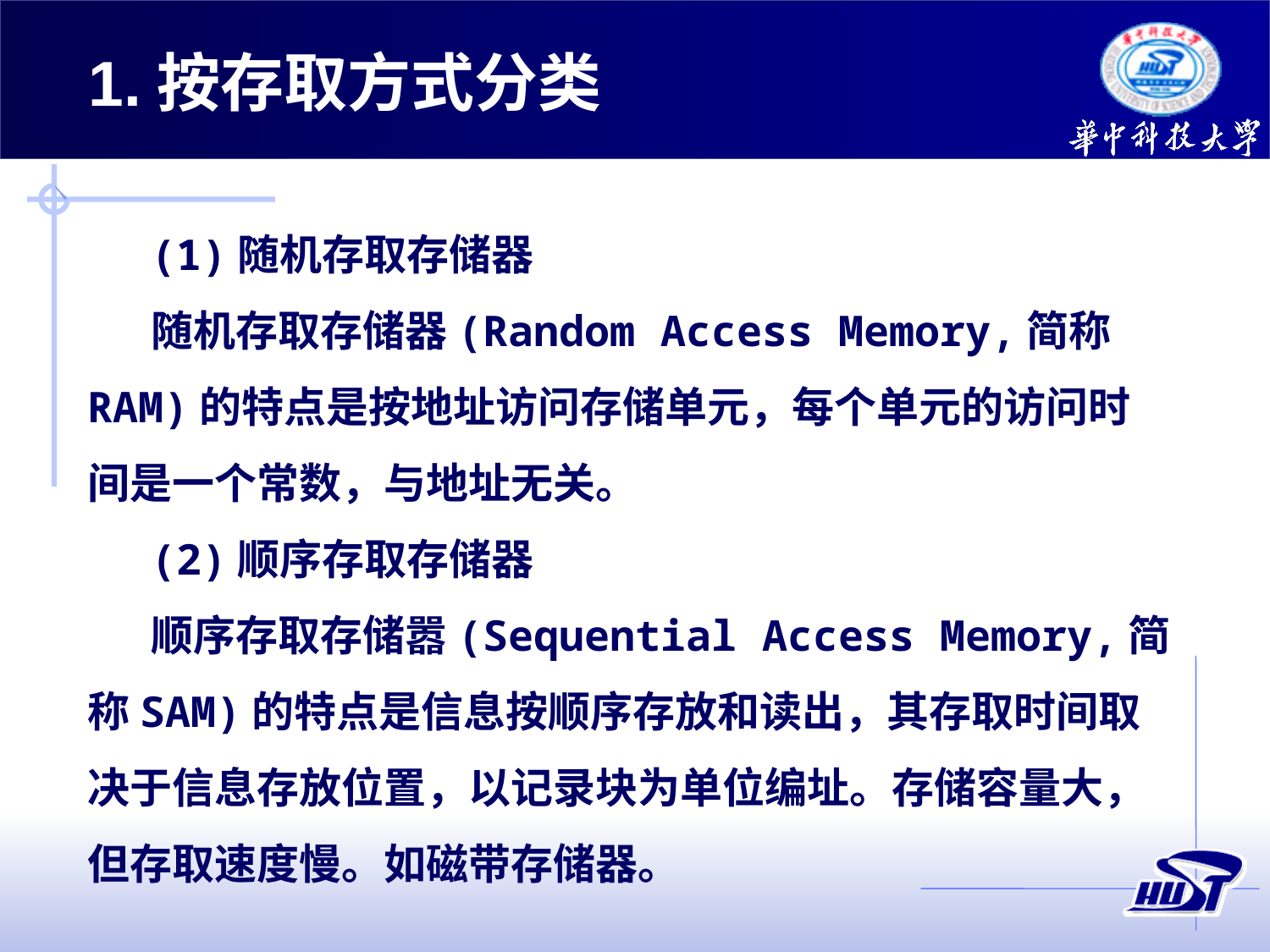

1.按存取方式分类
(1)随机存取存储器
随机存取存储器(Random Access Memory,简称RAM)的特点是按地址访问存储单元，每个单元的访问时间是一个常数，与地址无关。
(2)顺序存取存储器
顺序存取存储嚣(Sequential Access Memory,简称SAM)的特点是信息按顺序存放和读出，其存取时间取决于信息存放位置，以记录块为单位编址。存储容量大，但存取速度慢。如磁带存储器。